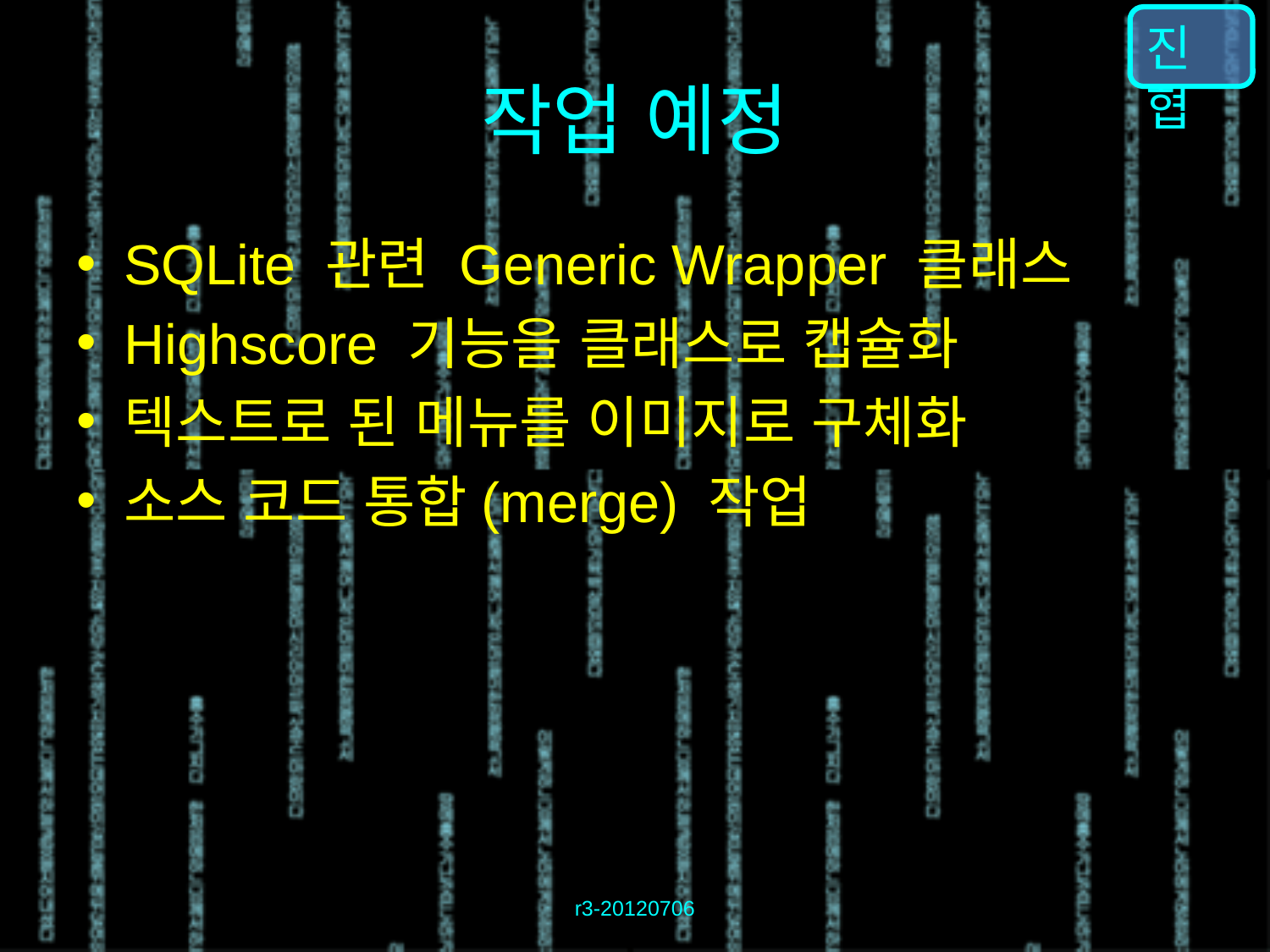

진협
# 작업 예정
SQLite 관련 Generic Wrapper 클래스
Highscore 기능을 클래스로 캡슐화
텍스트로 된 메뉴를 이미지로 구체화
소스 코드 통합(merge) 작업
r3-20120706